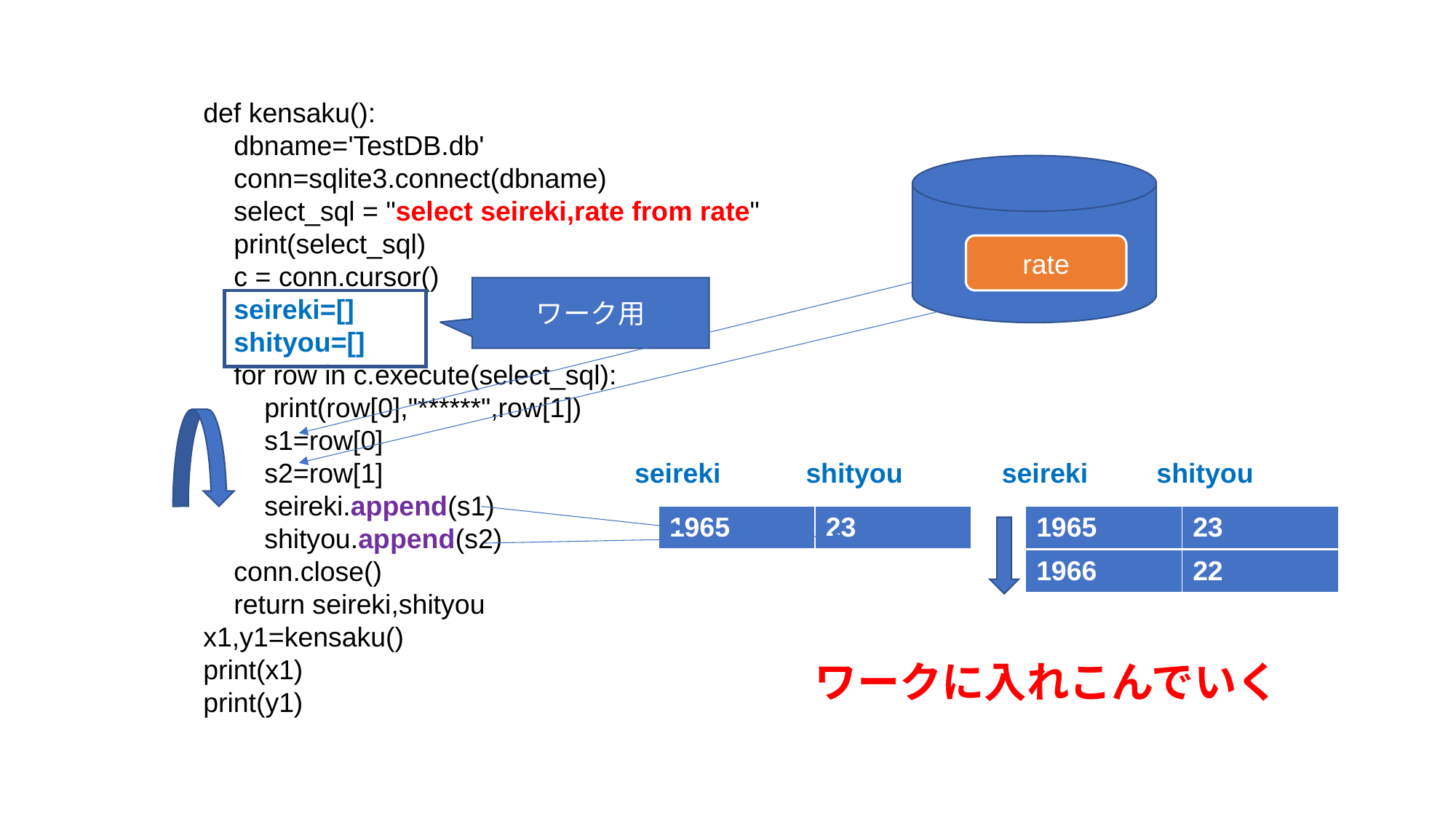

def kensaku():
    dbname='TestDB.db'
    conn=sqlite3.connect(dbname)
    select_sql = "select seireki,rate from rate"
    print(select_sql)
    c = conn.cursor()
    seireki=[]
    shityou=[]
    for row in c.execute(select_sql):
        print(row[0],"******",row[1])
        s1=row[0]
        s2=row[1]                                 seireki           shityou             seireki         shityou
        seireki.append(s1)
        shityou.append(s2)
    conn.close()
    return seireki,shityou
x1,y1=kensaku()
print(x1)
print(y1)

rate
ワーク用

| 1965 | 23 |
| --- | --- |
| 1965 | 23 |
| --- | --- |

| 1966 | 22 |
| --- | --- |
ワークに入れこんでいく